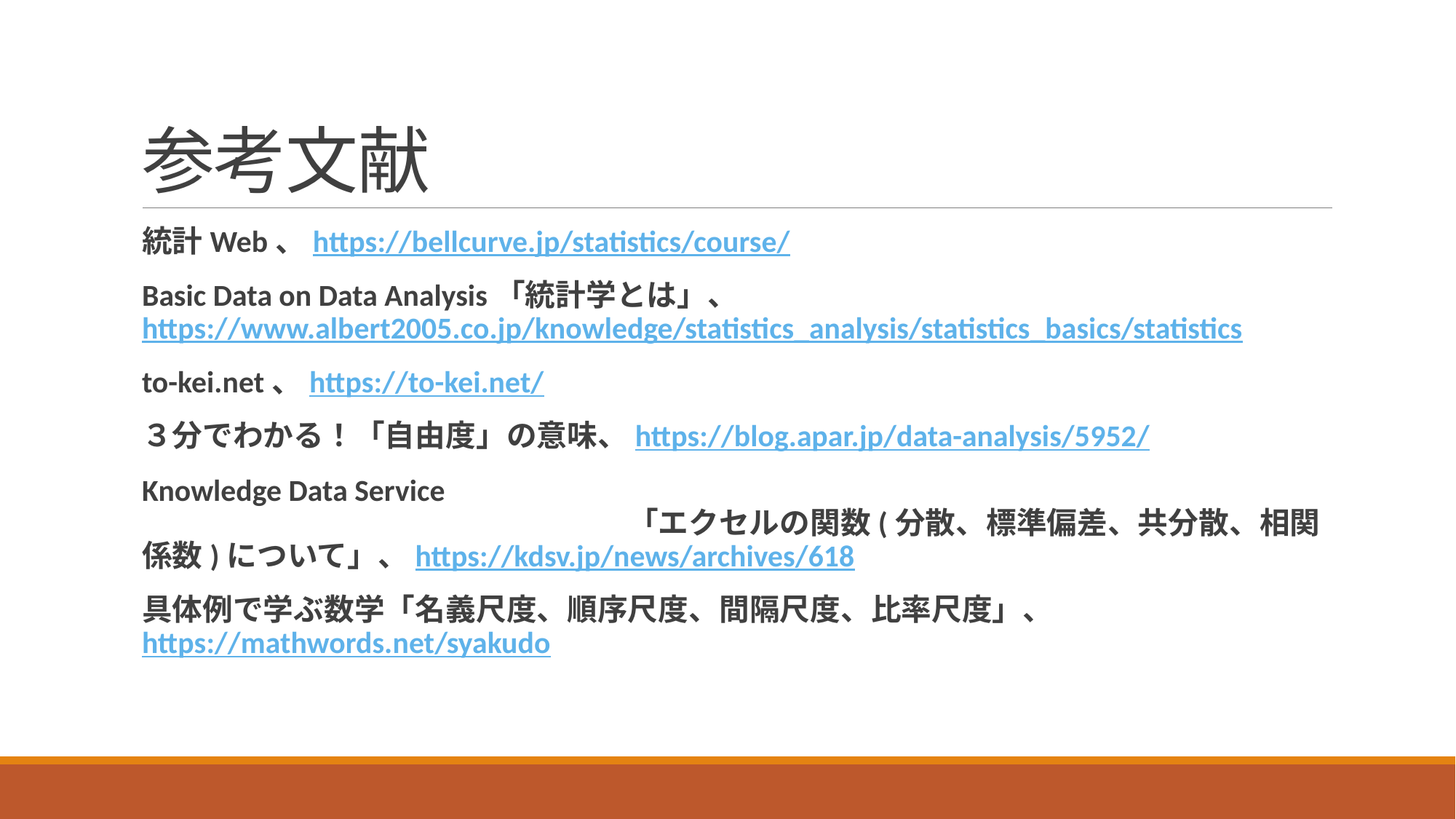

# 参考文献
統計Web、https://bellcurve.jp/statistics/course/
Basic Data on Data Analysis「統計学とは」、https://www.albert2005.co.jp/knowledge/statistics_analysis/statistics_basics/statistics
to-kei.net、https://to-kei.net/
３分でわかる！「自由度」の意味、https://blog.apar.jp/data-analysis/5952/
Knowledge Data Service　　　　　　　　　　　　　　　　　　　　　　　　　　　　　　　　　　　　　　　　　　　　「エクセルの関数(分散、標準偏差、共分散、相関係数)について」、https://kdsv.jp/news/archives/618
具体例で学ぶ数学「名義尺度、順序尺度、間隔尺度、比率尺度」、https://mathwords.net/syakudo